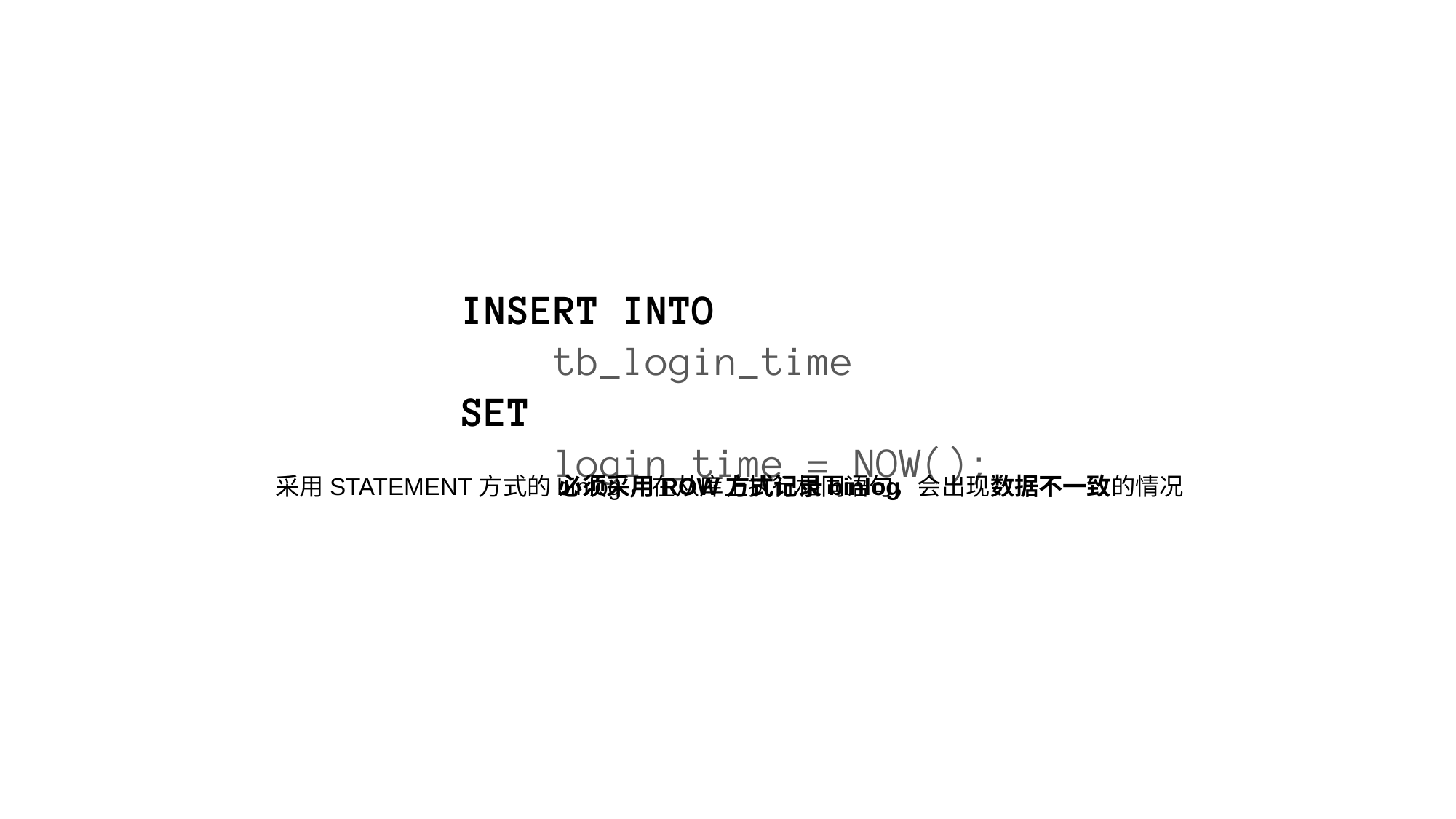

INSERT INTO
    tb_login_time
SET
    login_time = NOW();
采用STATEMENT方式的binlog，在从库上执行相同语句，会出现数据不一致的情况
必须采用ROW方式记录binlog